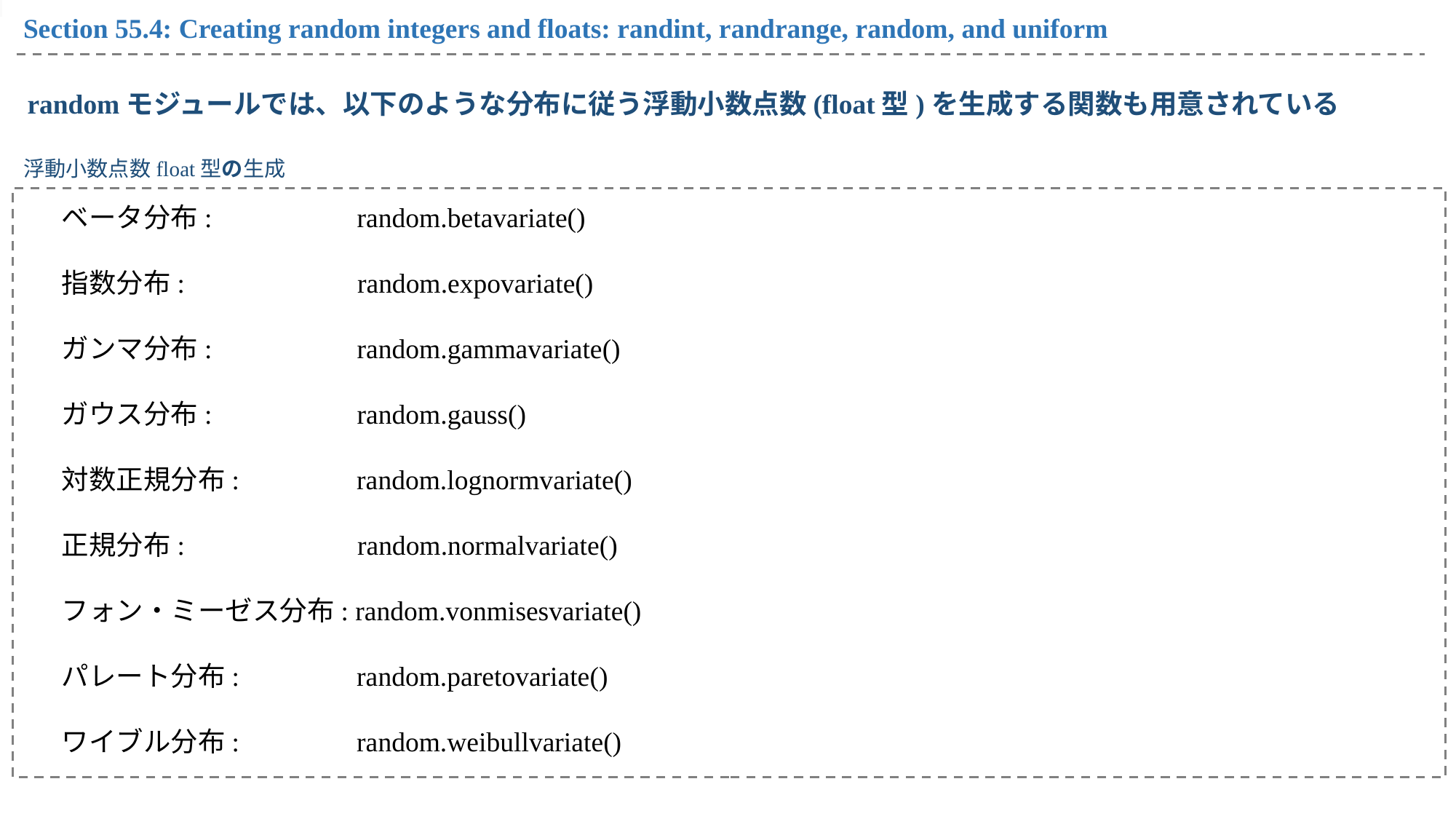

Section 55.4: Creating random integers and floats: randint, randrange, random, and uniform
randomモジュールでは、以下のような分布に従う浮動小数点数(float型)を生成する関数も用意されている
浮動小数点数float型の生成

ベータ分布:                     random.betavariate()

指数分布:                         random.expovariate()

ガンマ分布:                     random.gammavariate()

ガウス分布:                     random.gauss()

対数正規分布:                 random.lognormvariate()

正規分布:                         random.normalvariate()

フォン・ミーゼス分布: random.vonmisesvariate()

パレート分布:                 random.paretovariate()

ワイブル分布:                 random.weibullvariate()